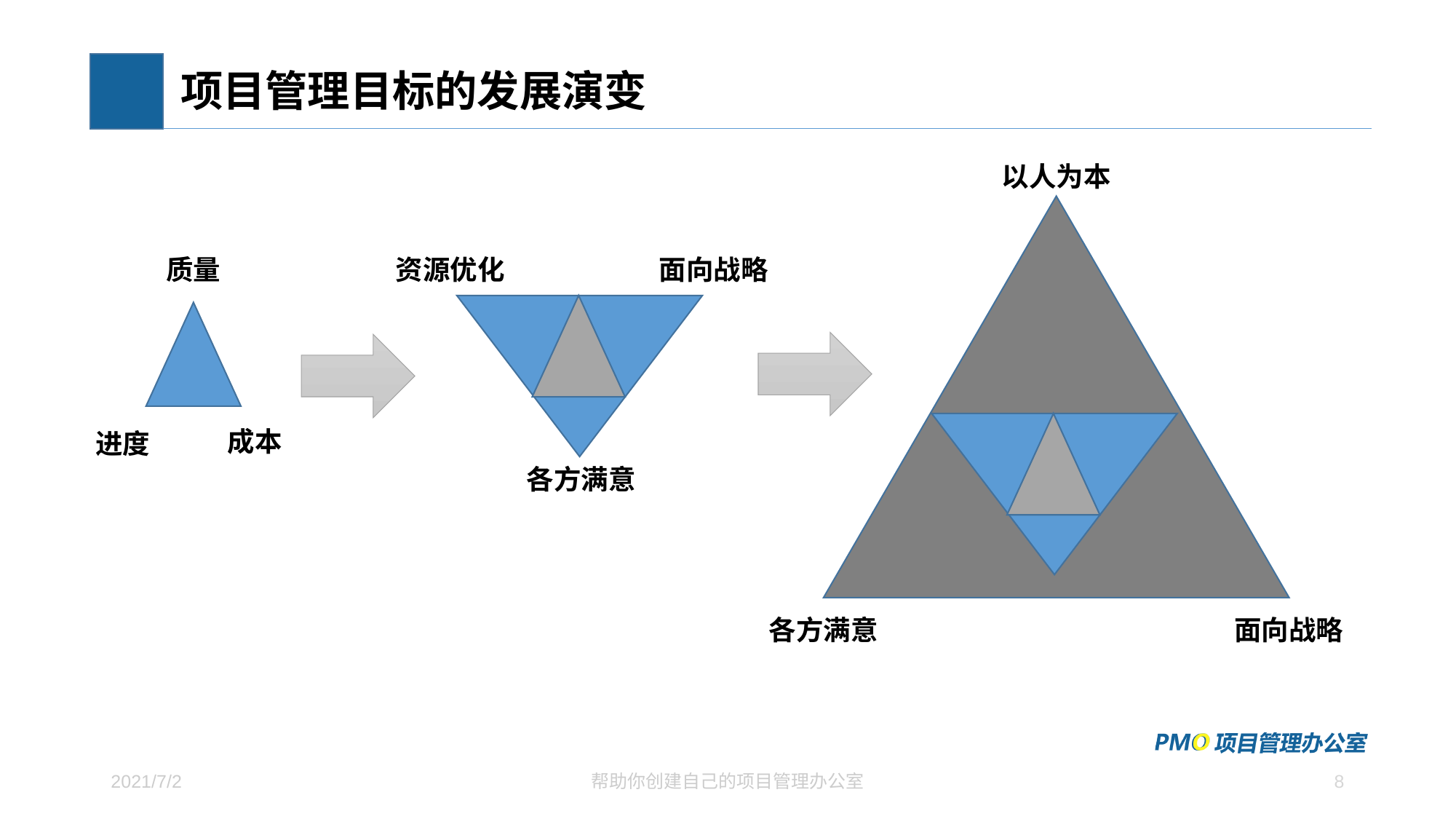

# 项目管理目标的发展演变
以人为本

质量
资源优化
面向战略

成本
进度
各方满意
各方满意
面向战略
8
2021/7/2
帮助你创建自己的项目管理办公室